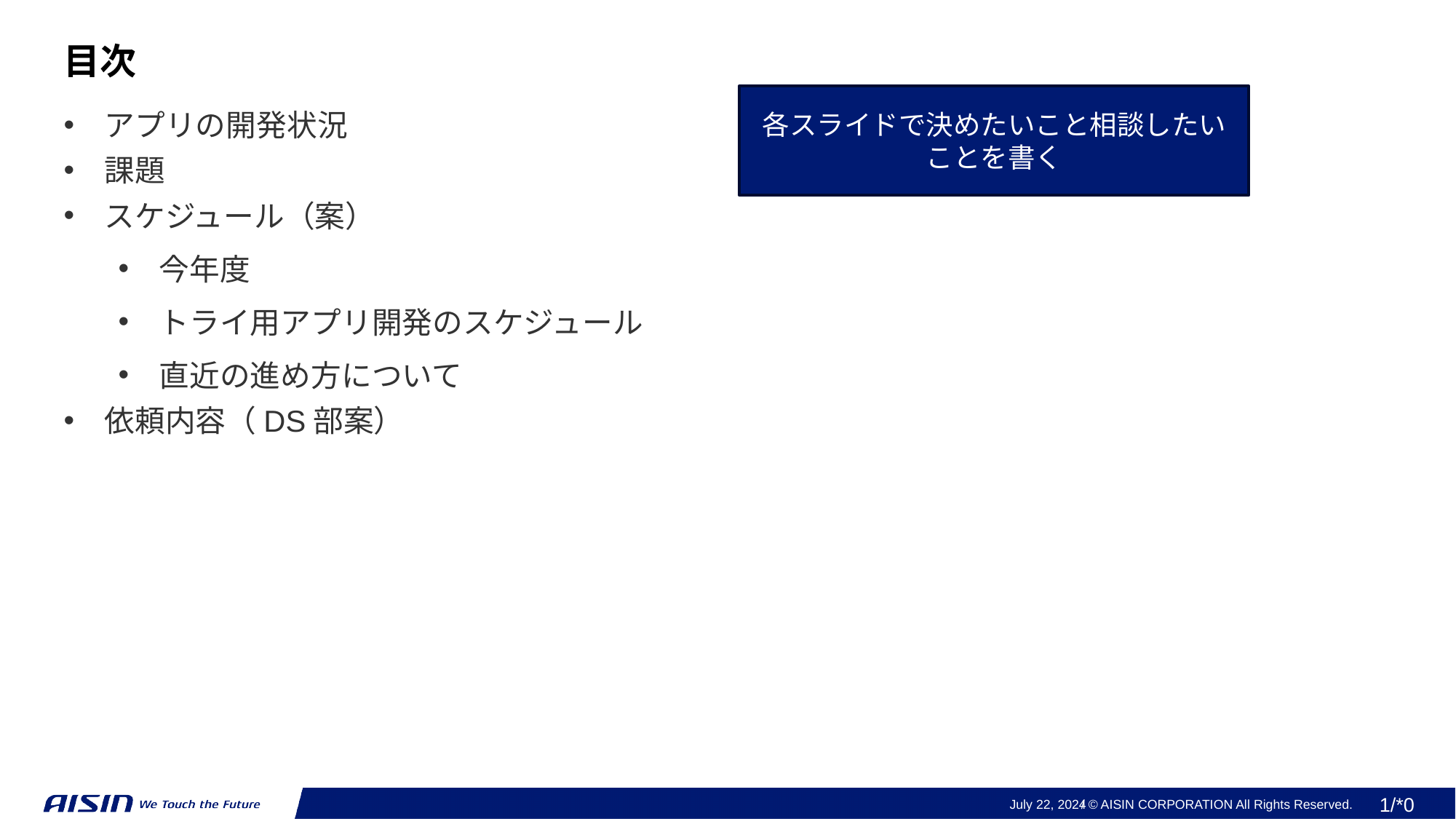

目次
各スライドで決めたいこと相談したいことを書く
アプリの開発状況
課題
スケジュール（案）
今年度
トライ用アプリ開発のスケジュール
直近の進め方について
依頼内容（DS部案）
July 22, 2024